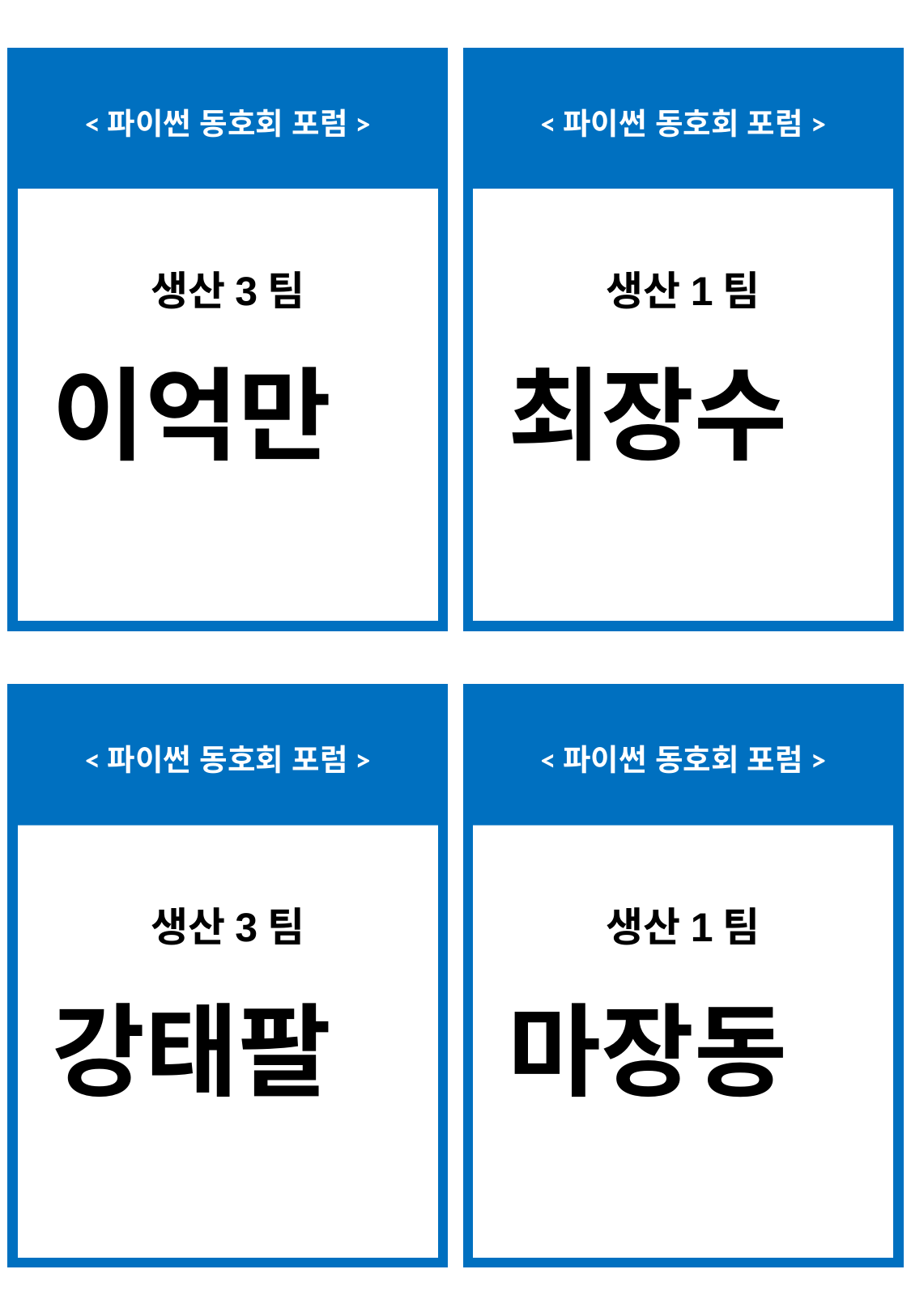

<파이썬 동호회 포럼>
<파이썬 동호회 포럼>
생산3팀
생산1팀
이억만
최장수

<파이썬 동호회 포럼>
<파이썬 동호회 포럼>
생산3팀
생산1팀
강태팔
마장동